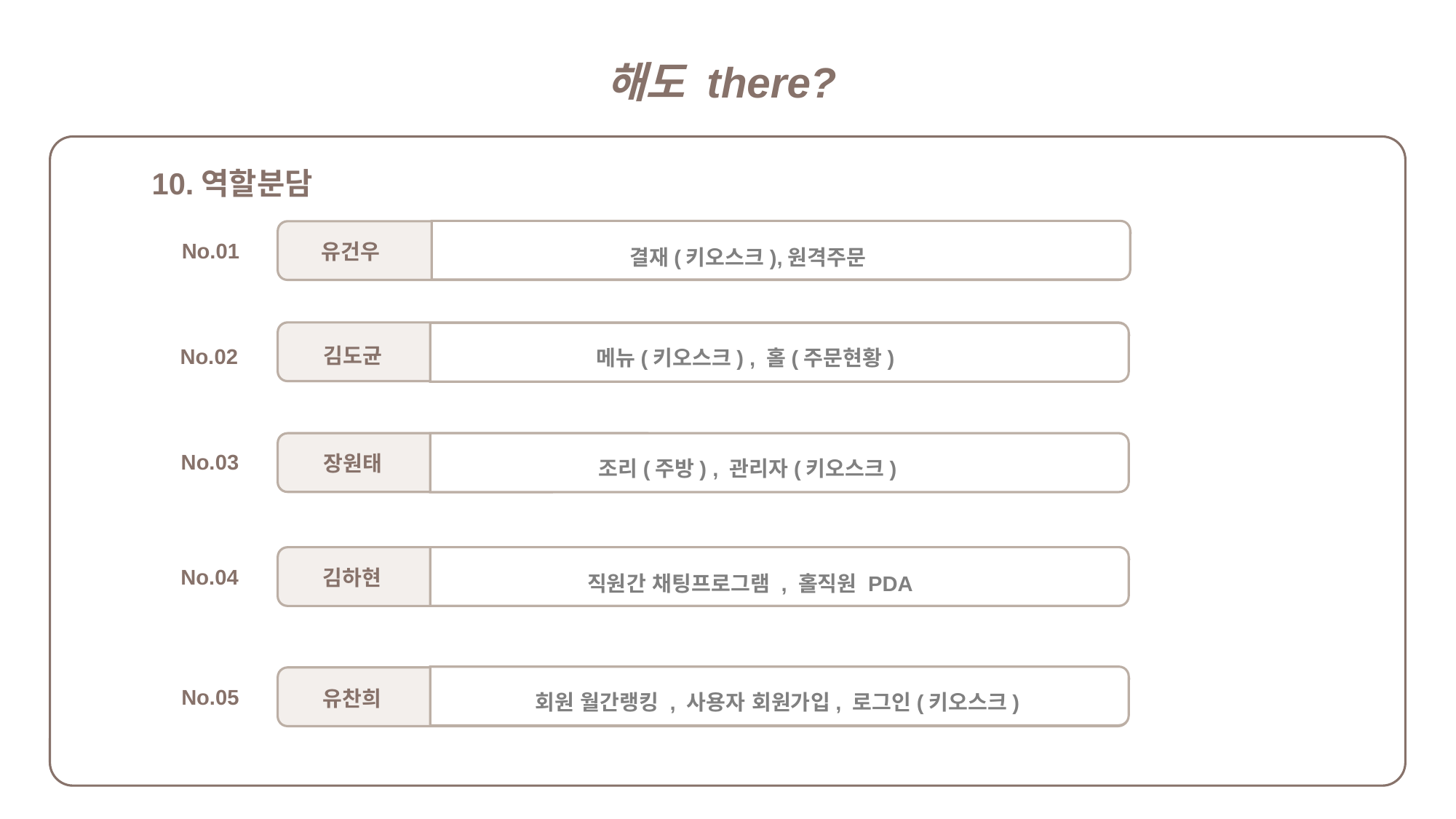

해도 there?

10.역할분담

결재(키오스크),원격주문

No.01
유건우

메뉴(키오스크) , 홀(주문현황)
김도균
No.02

조리(주방) , 관리자(키오스크)
No.03
장원태

직원간 채팅프로그램 , 홀직원 PDA
No.04
김하현

회원 월간랭킹 , 사용자 회원가입, 로그인(키오스크)
No.05
유찬희